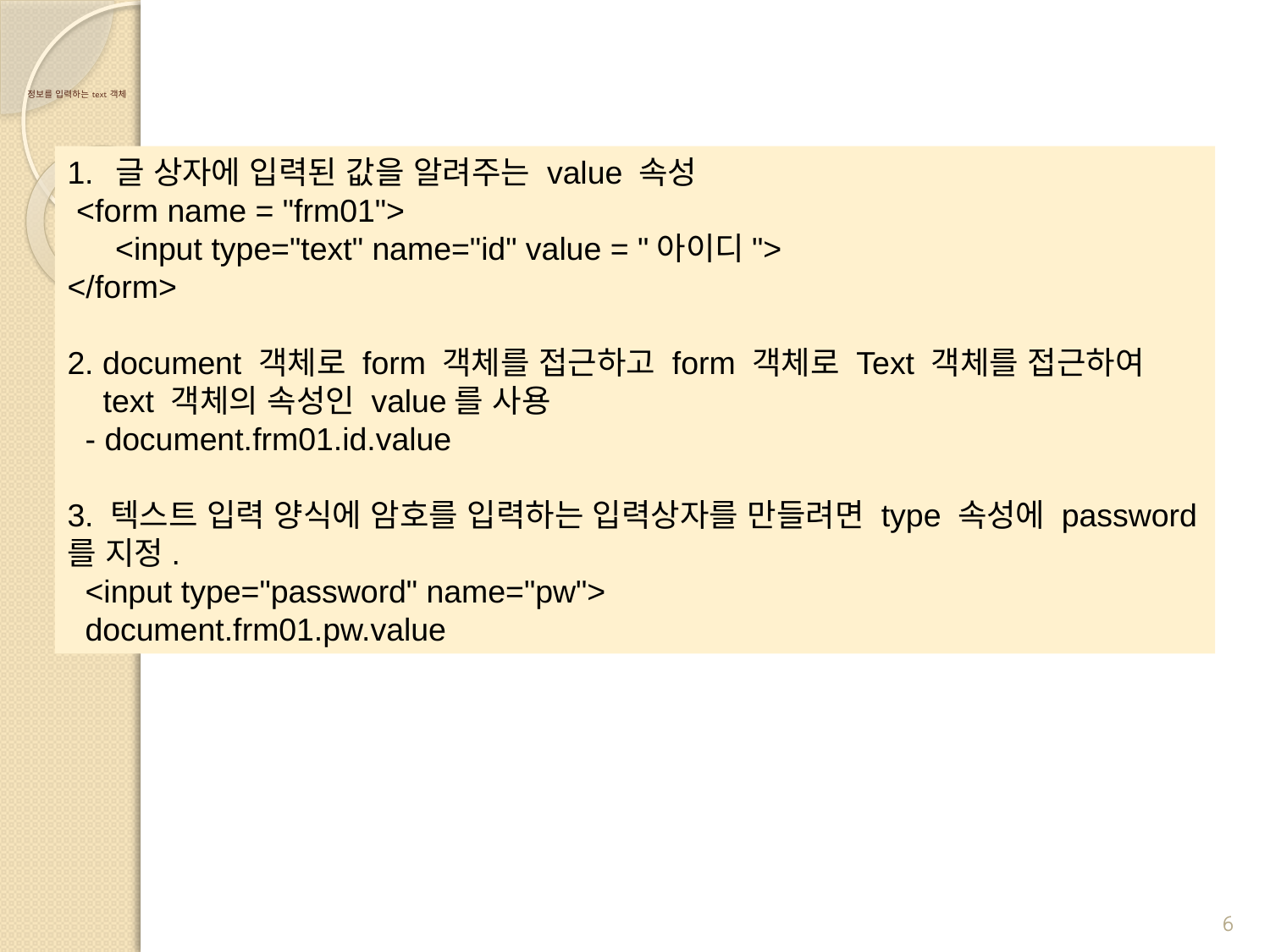

# 정보를 입력하는 text 객체
글 상자에 입력된 값을 알려주는 value 속성
 <form name = "frm01">
	<input type="text" name="id" value = "아이디">
</form>

2. document 객체로 form 객체를 접근하고 form 객체로 Text 객체를 접근하여
    text 객체의 속성인 value를 사용
  - document.frm01.id.value

3. 텍스트 입력 양식에 암호를 입력하는 입력상자를 만들려면 type 속성에 password를 지정.
  <input type="password" name="pw">
  document.frm01.pw.value
6